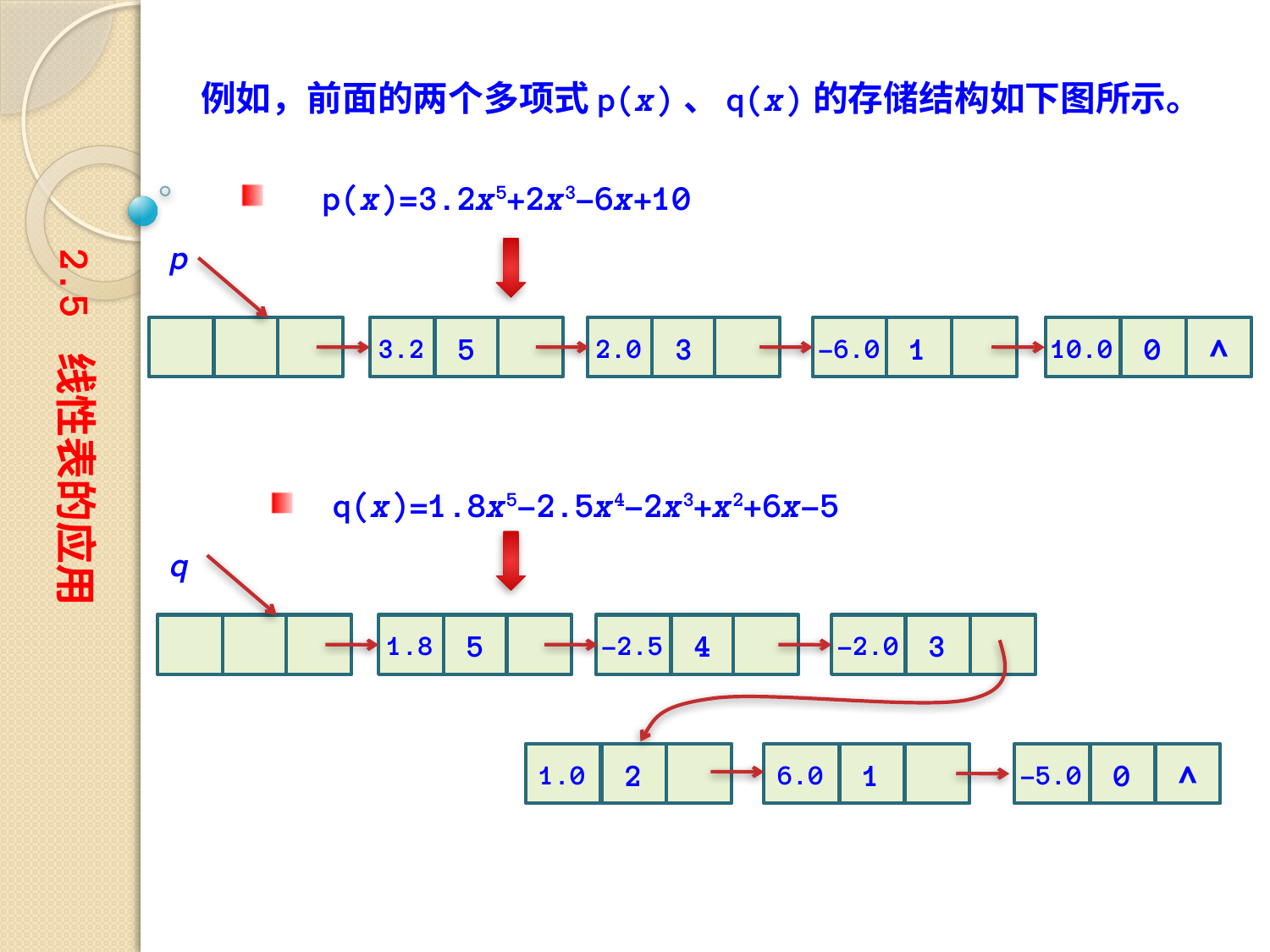

例如，前面的两个多项式p(x)、q(x)的存储结构如下图所示。
 p(x)=3.2x5+2x3-6x+10
p

3.2
5

2.0
3

-6.0
1

10.0
0
∧
2.5 线性表的应用

q(x)=1.8x5-2.5x4-2x3+x2+6x-5

q

1.8
5

-2.5
4

-2.0
3

1.0
2

6.0
1

-5.0
0
∧